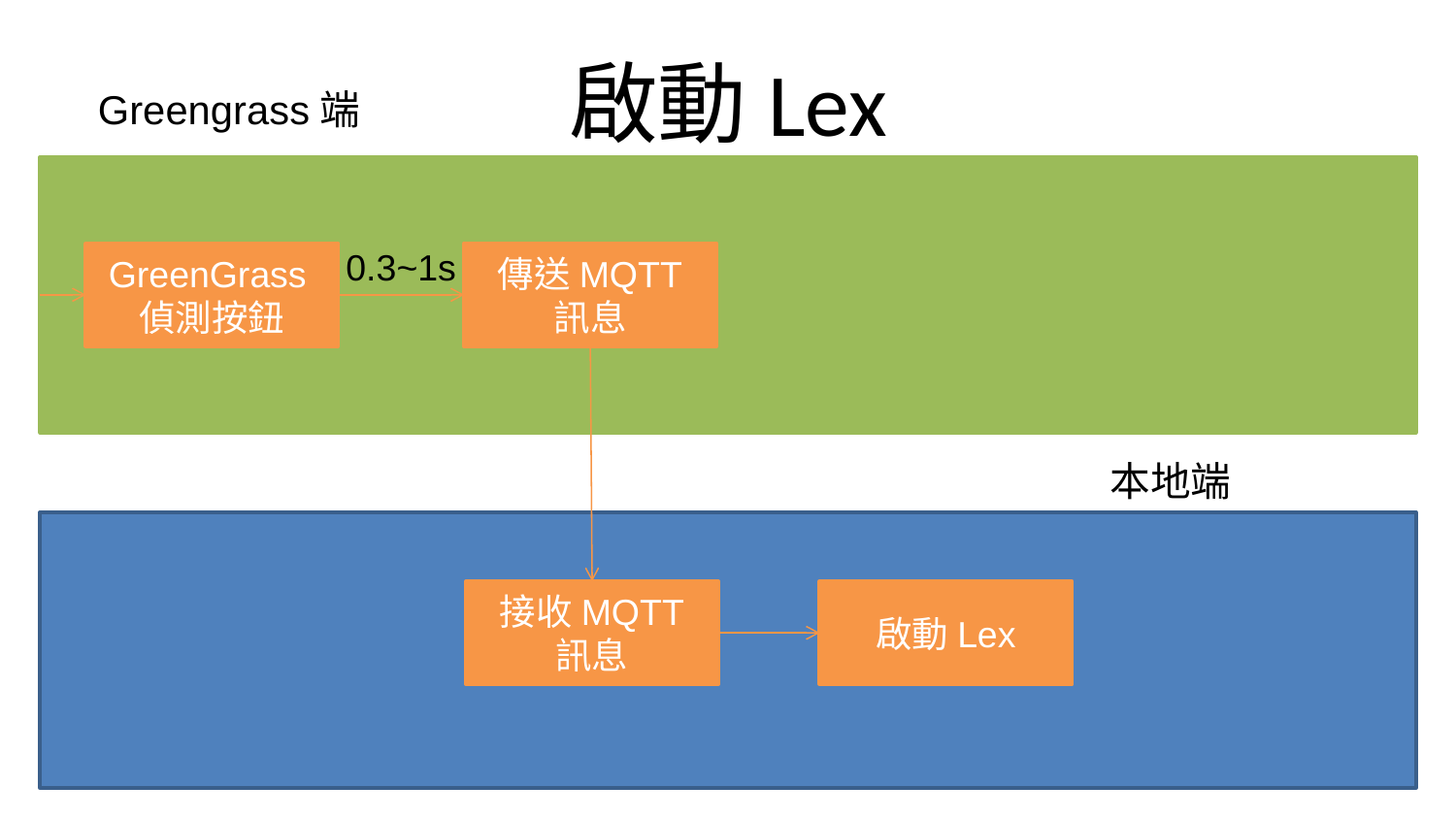

# 啟動Lex
Greengrass端

0.3~1s
GreenGrass偵測按鈕
傳送MQTT
訊息
本地端

接收MQTT
訊息
啟動Lex